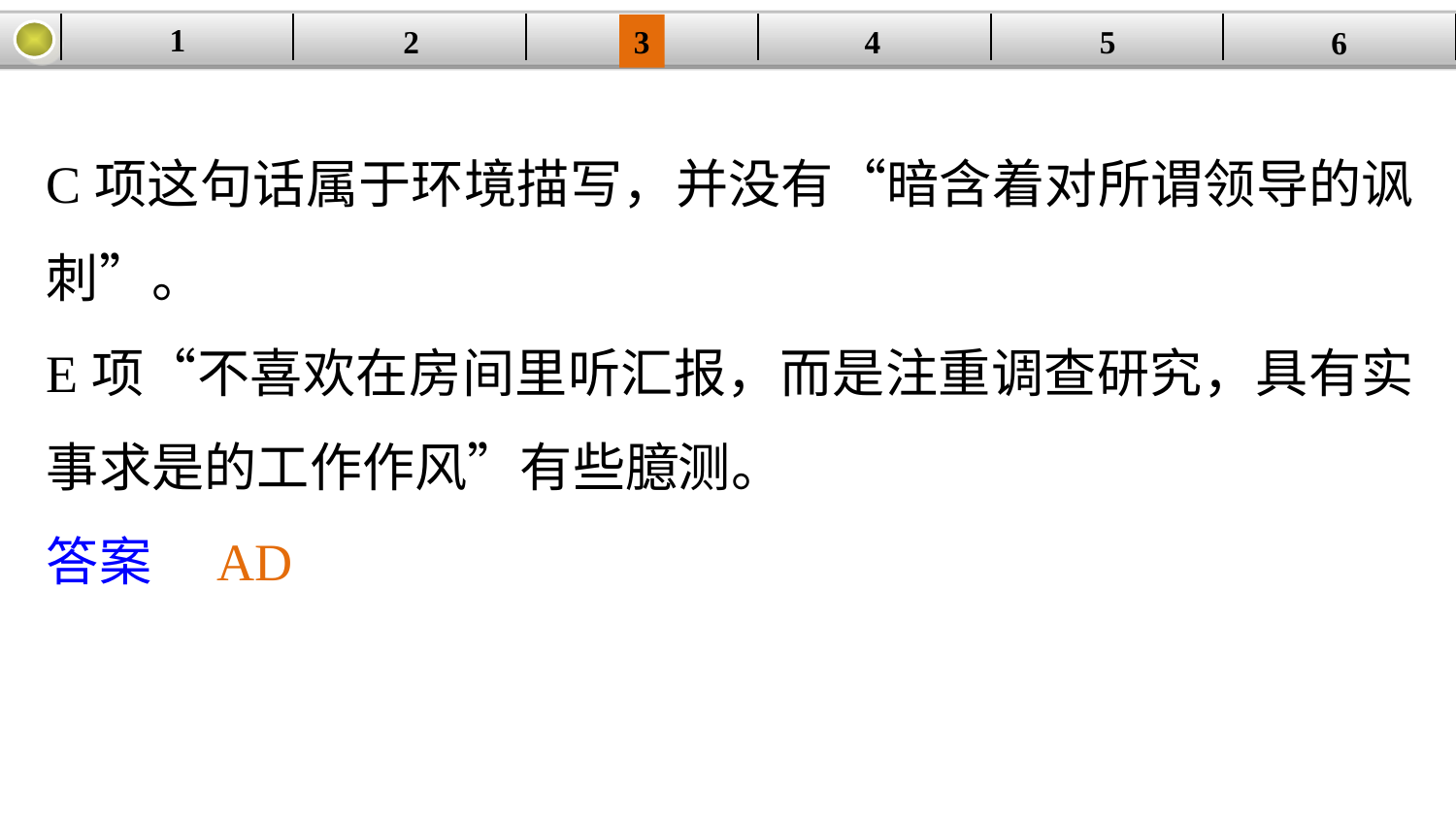

1
|  |  |  |  |  |  |
| --- | --- | --- | --- | --- | --- |
2
3
4
5
6

C项这句话属于环境描写，并没有“暗含着对所谓领导的讽刺”。
E项“不喜欢在房间里听汇报，而是注重调查研究，具有实事求是的工作作风”有些臆测。
答案　AD